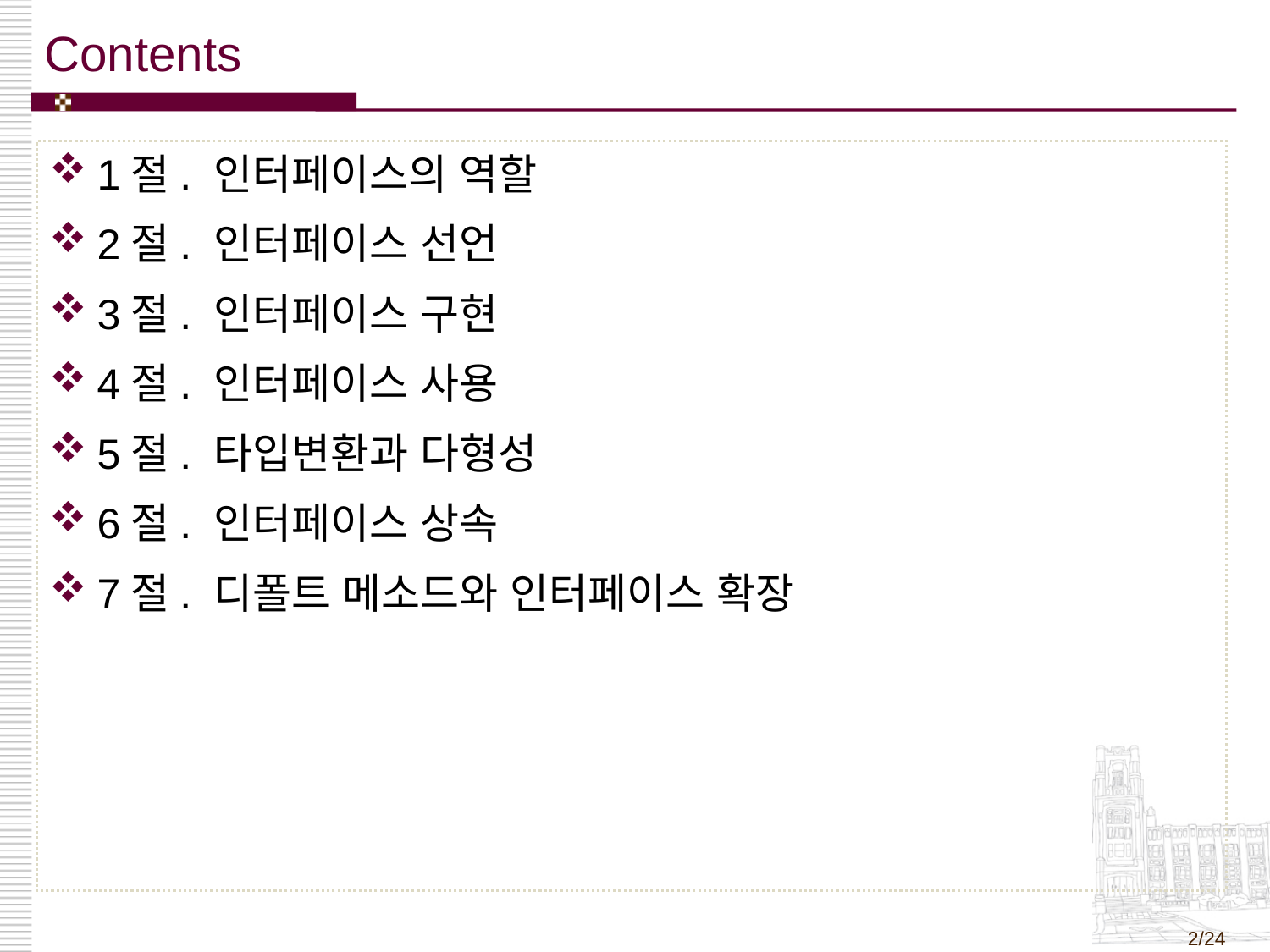

1절. 인터페이스의 역할
2절. 인터페이스 선언
3절. 인터페이스 구현
4절. 인터페이스 사용
5절. 타입변환과 다형성
6절. 인터페이스 상속
7절. 디폴트 메소드와 인터페이스 확장